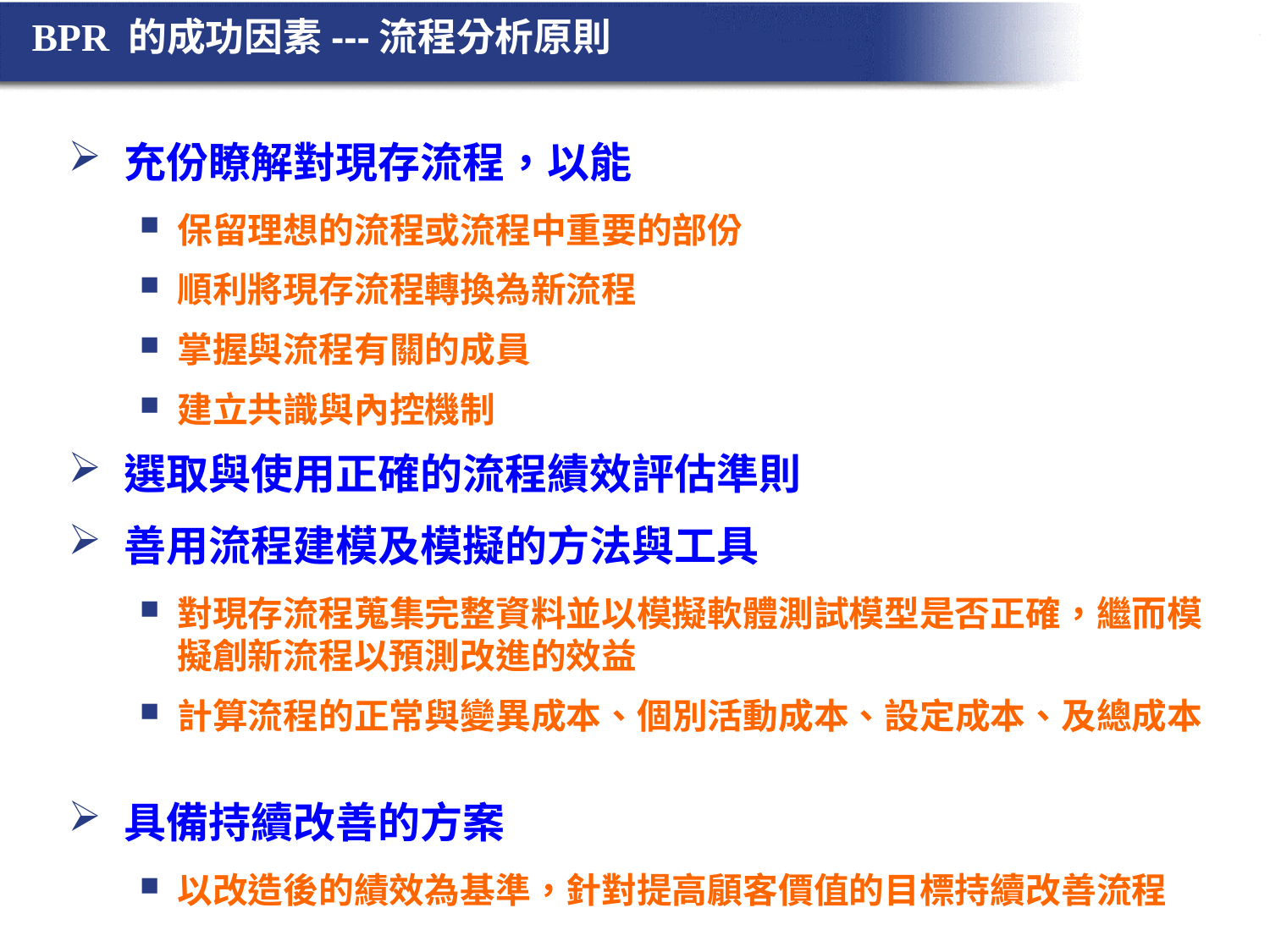

# BPR 的成功因素---流程分析原則
充份瞭解對現存流程，以能
保留理想的流程或流程中重要的部份
順利將現存流程轉換為新流程
掌握與流程有關的成員
建立共識與內控機制
選取與使用正確的流程績效評估準則
善用流程建模及模擬的方法與工具
對現存流程蒐集完整資料並以模擬軟體測試模型是否正確，繼而模擬創新流程以預測改進的效益
計算流程的正常與變異成本、個別活動成本、設定成本、及總成本
具備持續改善的方案
以改造後的績效為基準，針對提高顅客價值的目標持續改善流程